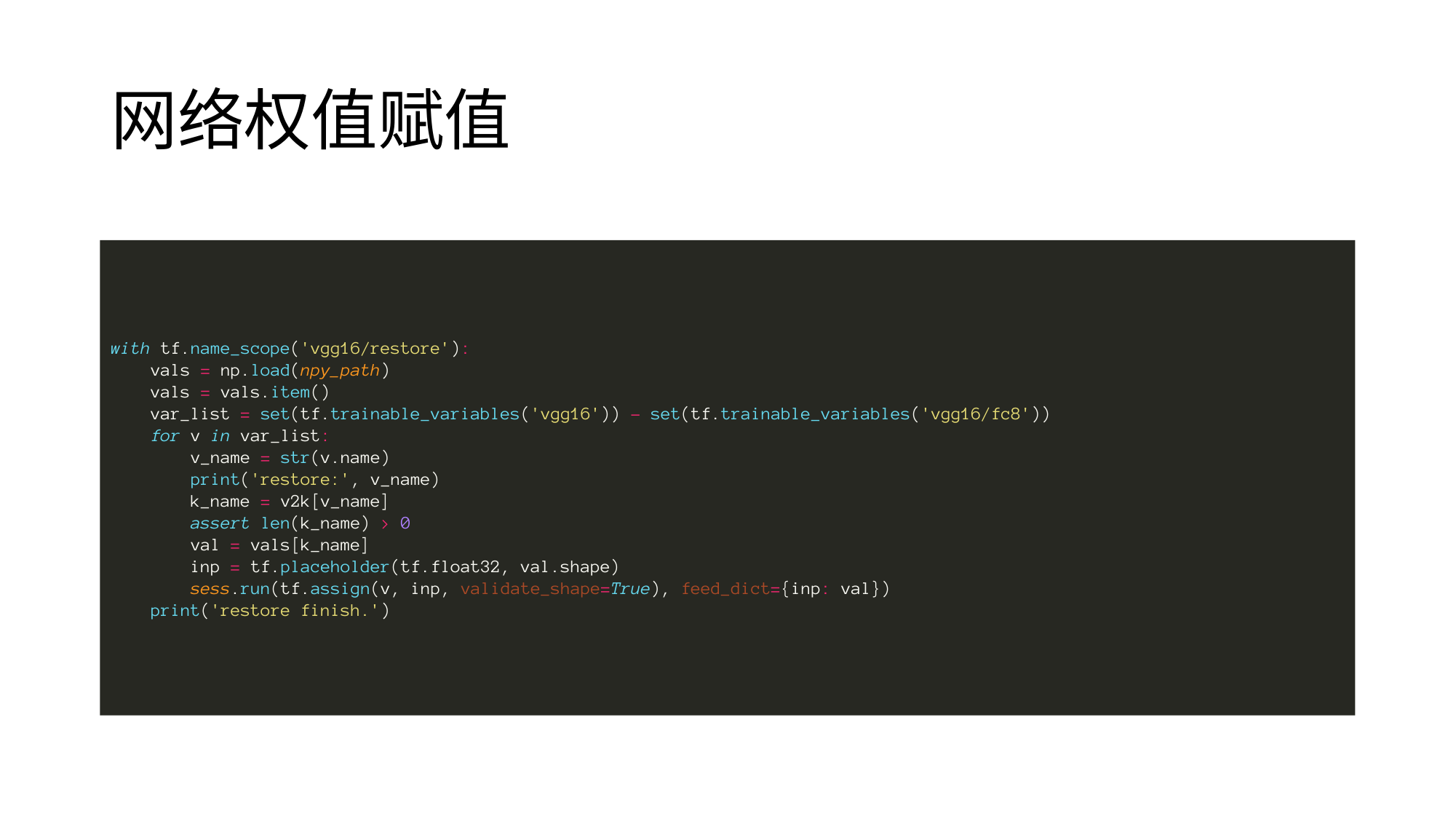

# 网络权值赋值
with tf.name_scope('vgg16/restore'):
    vals = np.load(npy_path)
    vals = vals.item()
    var_list = set(tf.trainable_variables('vgg16')) - set(tf.trainable_variables('vgg16/fc8'))
    for v in var_list:
        v_name = str(v.name)
        print('restore:', v_name)
        k_name = v2k[v_name]
        assert len(k_name) > 0
        val = vals[k_name]
        inp = tf.placeholder(tf.float32, val.shape)
        sess.run(tf.assign(v, inp, validate_shape=True), feed_dict={inp: val})
    print('restore finish.')